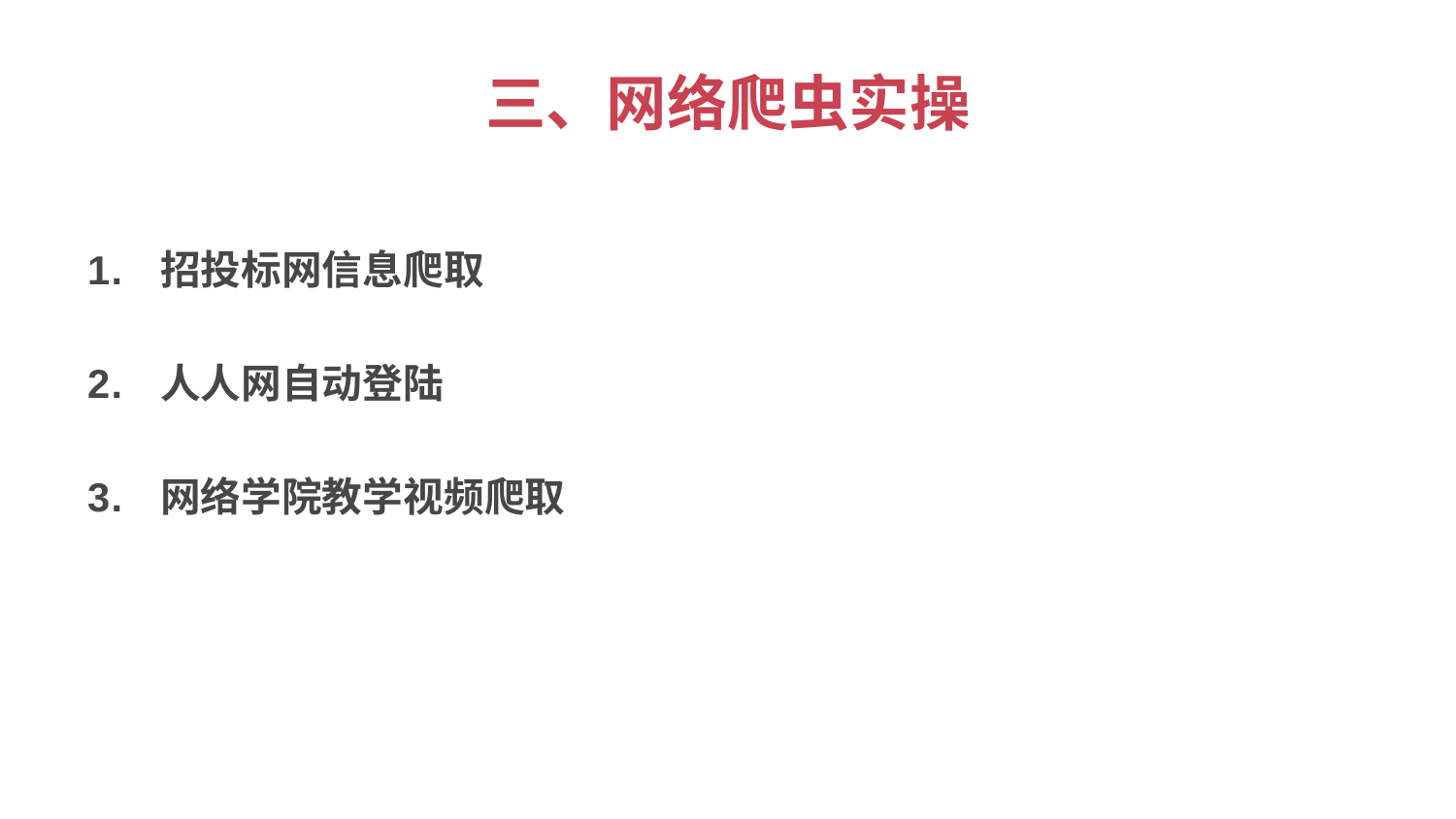

# 三、网络爬虫实操
招投标网信息爬取

人人网自动登陆

网络学院教学视频爬取